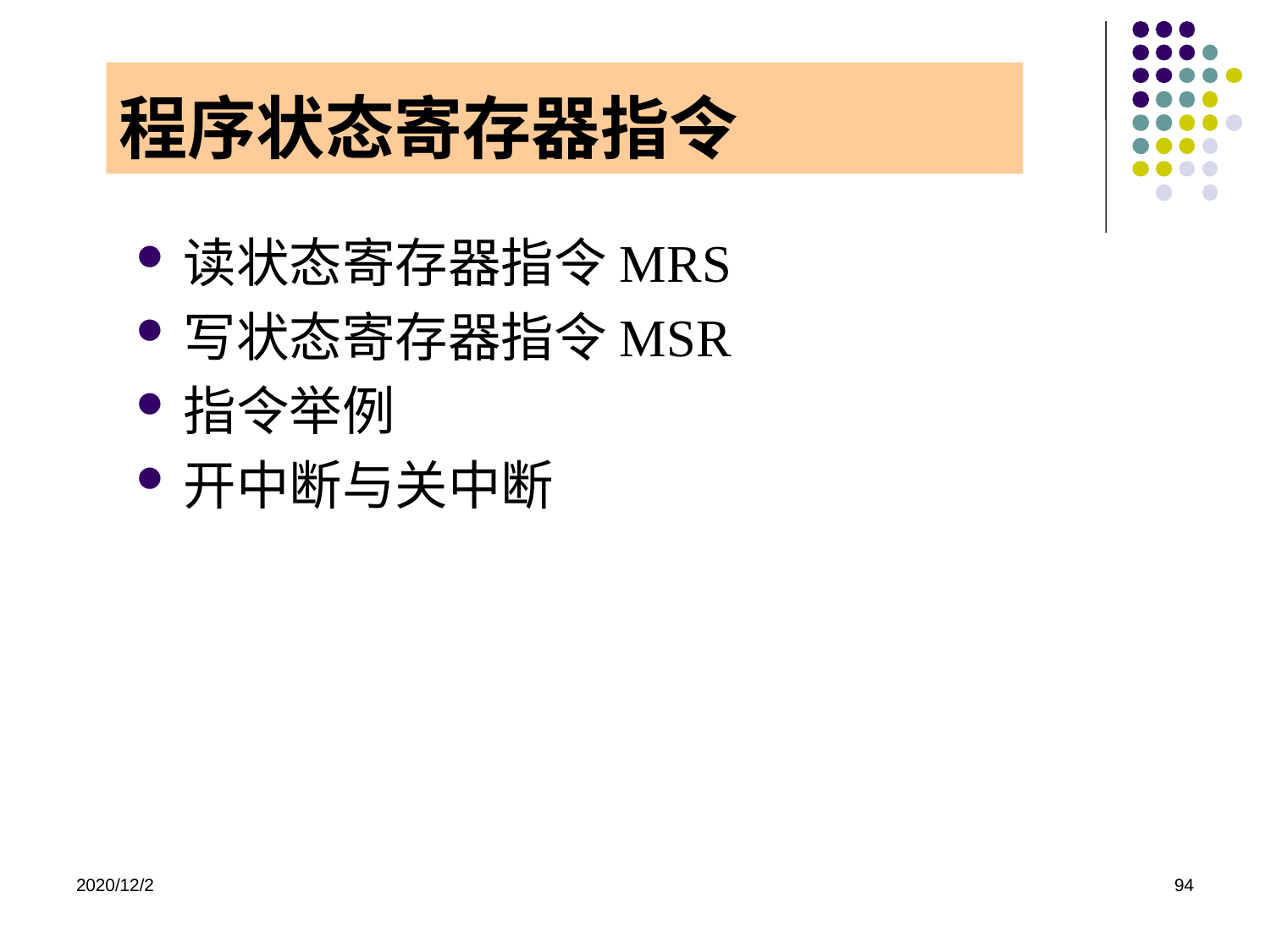

# 程序状态寄存器指令
读状态寄存器指令MRS
写状态寄存器指令MSR
指令举例
开中断与关中断
2020/12/2
94